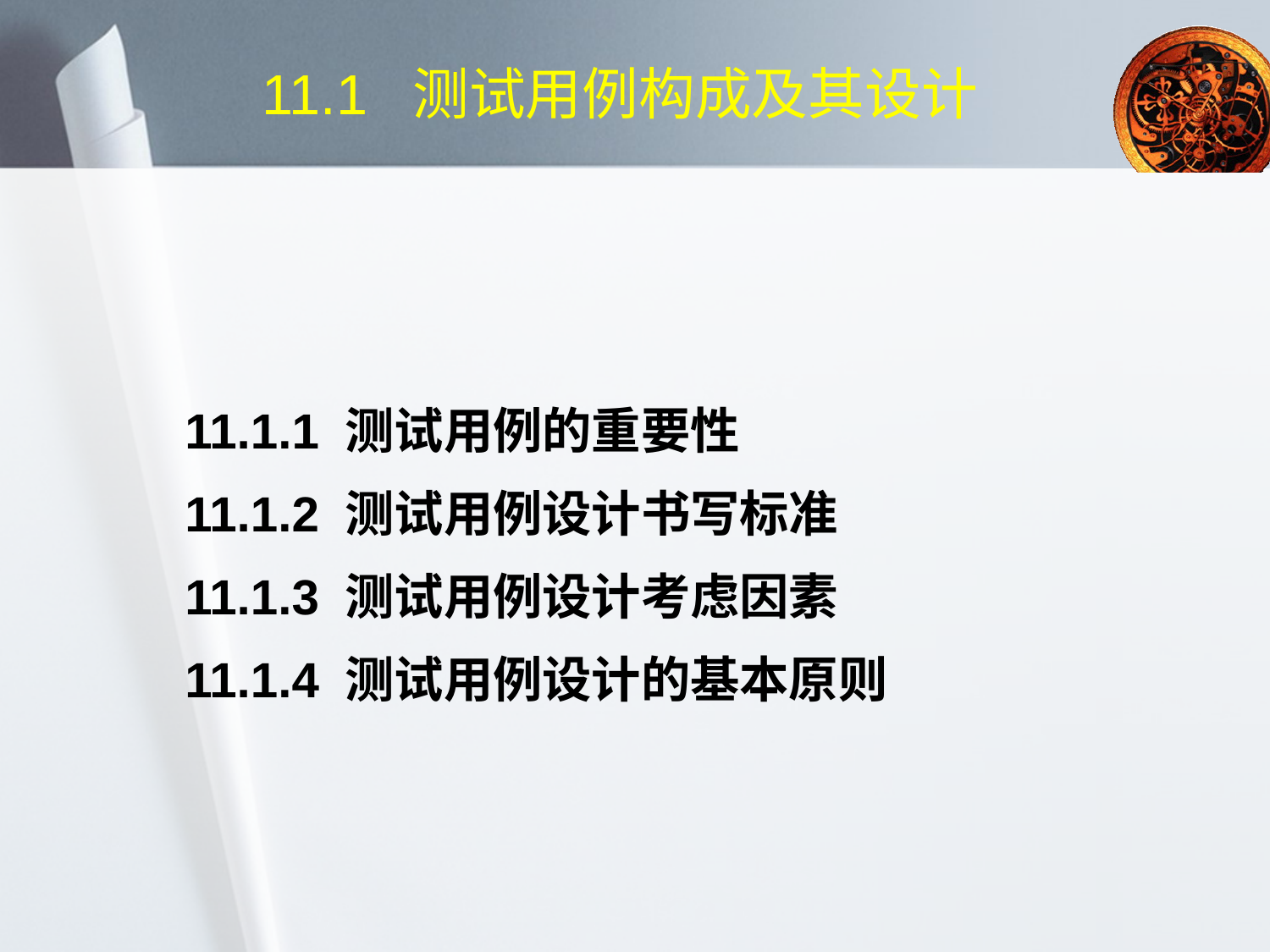

# 11.1  测试用例构成及其设计
11.1.1 测试用例的重要性
11.1.2 测试用例设计书写标准
11.1.3 测试用例设计考虑因素
11.1.4 测试用例设计的基本原则